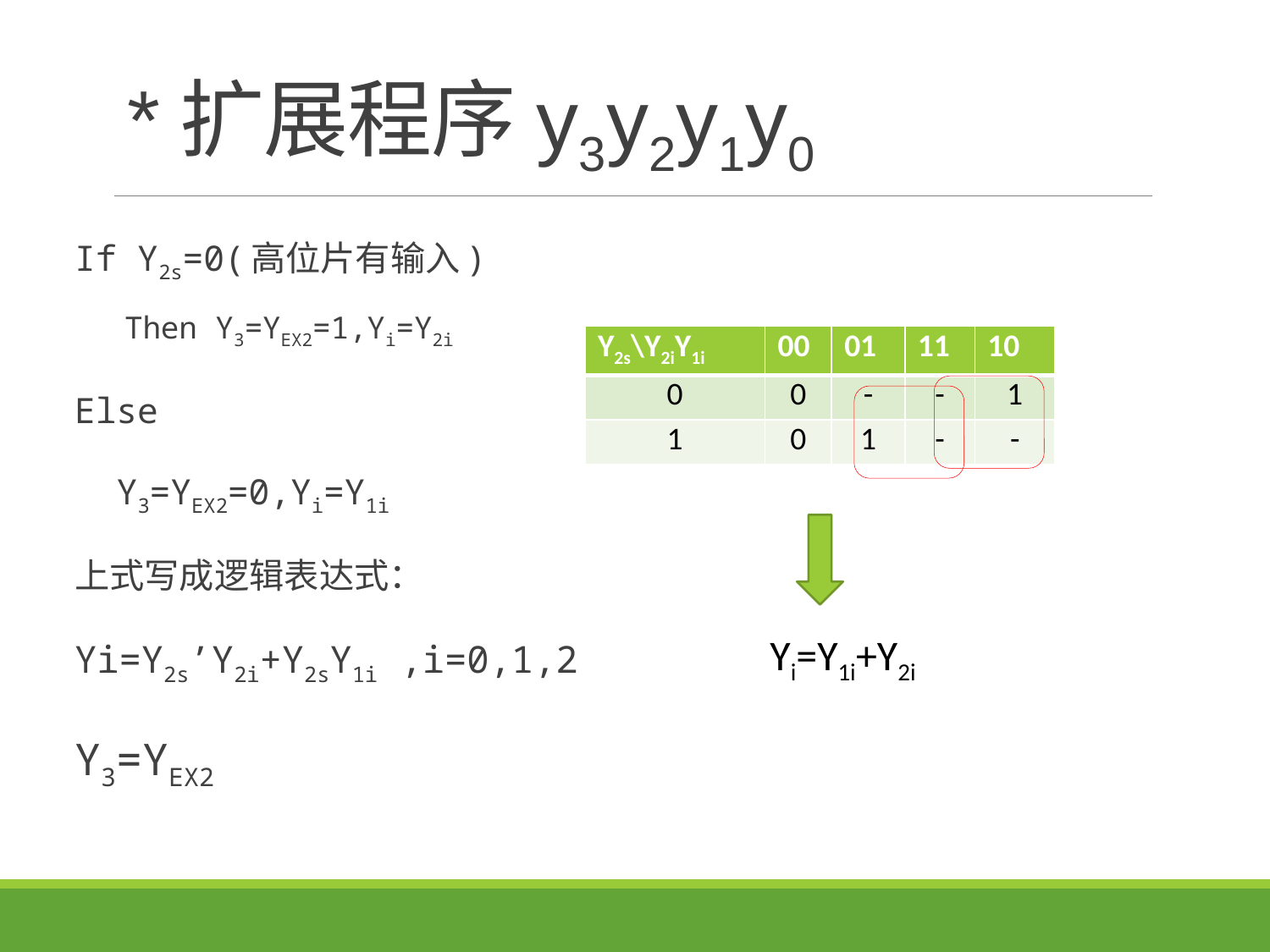

# *扩展程序y3y2y1y0
If Y2s=0(高位片有输入)
  Then Y3=YEX2=1,Yi=Y2i
Else
  Y3=YEX2=0,Yi=Y1i
上式写成逻辑表达式：
Yi=Y2s’Y2i+Y2sY1i ,i=0,1,2
Y3=YEX2
| Y2s\Y2iY1i | 00 | 01 | 11 | 10 |
| --- | --- | --- | --- | --- |
| 0 | 0 | - | - | 1 |
| 1 | 0 | 1 | - | - |

Yi=Y1i+Y2i